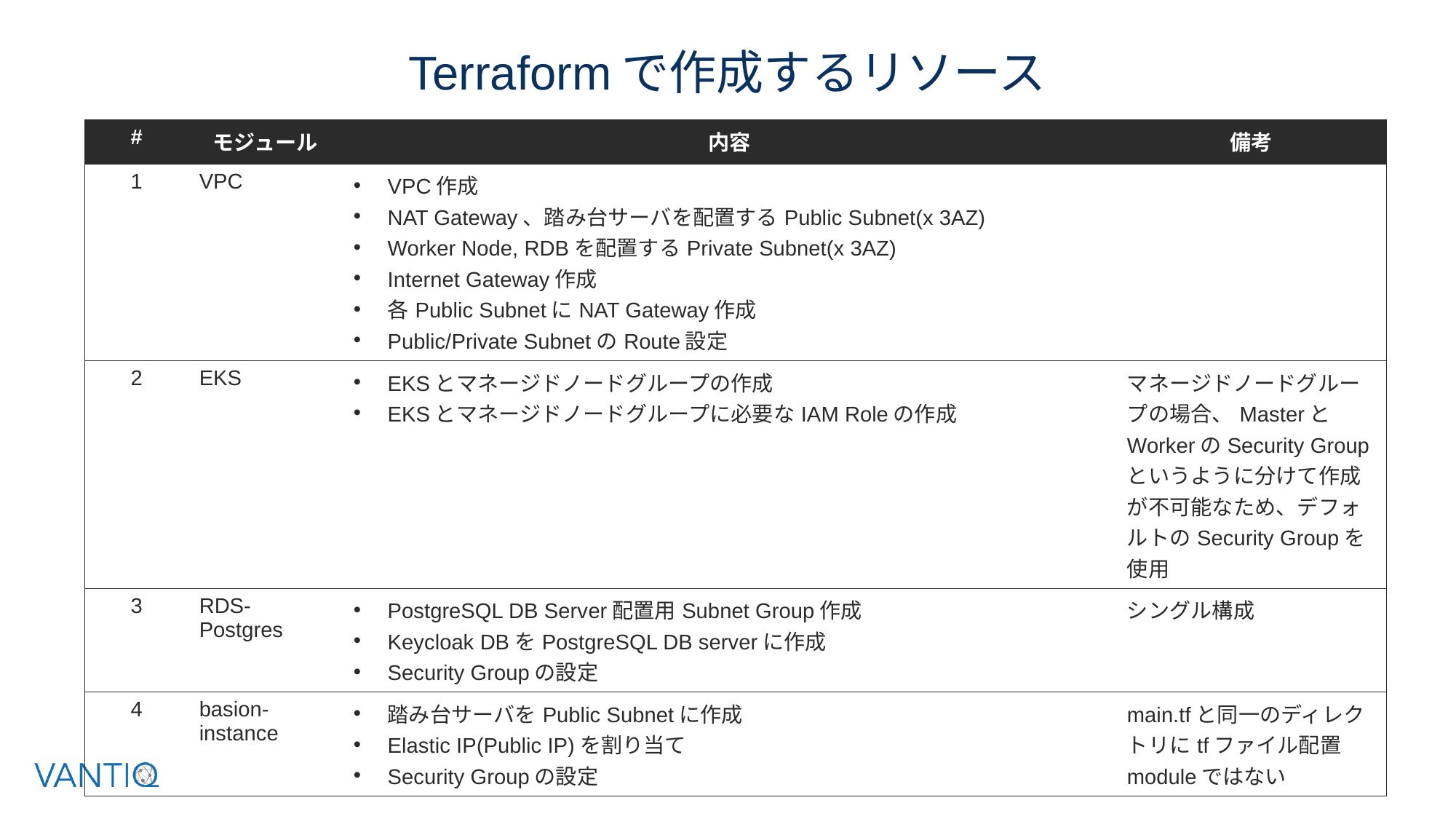

# Terraformで作成するリソース
| # | モジュール | 内容 | 備考 |
| --- | --- | --- | --- |
| 1 | VPC | VPC作成 NAT Gateway、踏み台サーバを配置するPublic Subnet(x 3AZ) Worker Node, RDBを配置するPrivate Subnet(x 3AZ) Internet Gateway作成 各Public SubnetにNAT Gateway作成 Public/Private SubnetのRoute設定 |  |
| 2 | EKS | EKSとマネージドノードグループの作成 EKSとマネージドノードグループに必要なIAM Roleの作成 | マネージドノードグループの場合、MasterとWorkerのSecurity Groupというように分けて作成が不可能なため、デフォルトのSecurity Groupを使用 |
| 3 | RDS-Postgres | PostgreSQL DB Server配置用Subnet Group作成 Keycloak DBをPostgreSQL DB serverに作成 Security Groupの設定 | シングル構成 |
| 4 | basion-instance | 踏み台サーバをPublic Subnetに作成 Elastic IP(Public IP)を割り当て Security Groupの設定 | main.tfと同一のディレクトリにtfファイル配置 moduleではない |